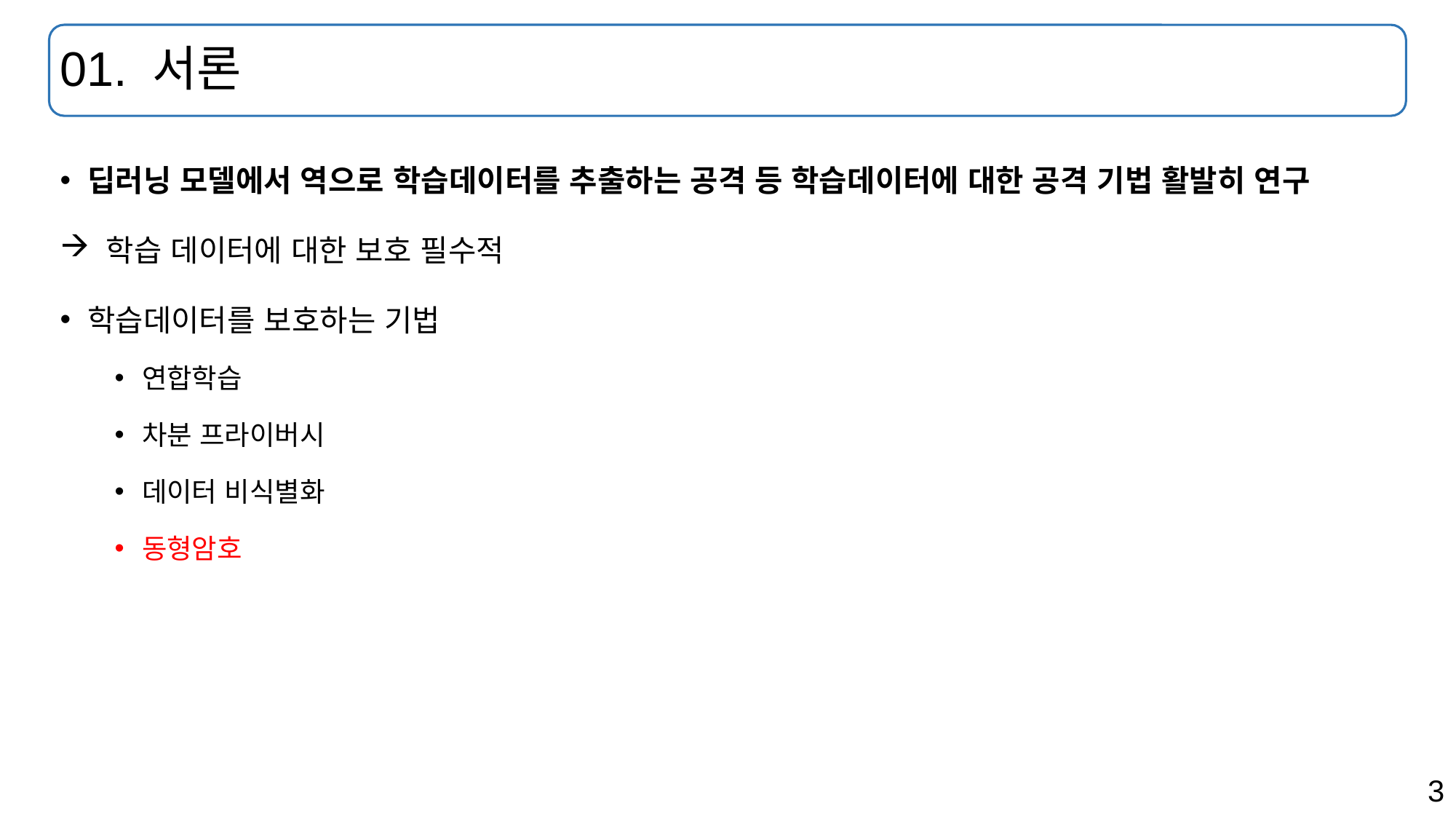

# 01. 서론
딥러닝 모델에서 역으로 학습데이터를 추출하는 공격 등 학습데이터에 대한 공격 기법 활발히 연구
 학습 데이터에 대한 보호 필수적
학습데이터를 보호하는 기법
연합학습
차분 프라이버시
데이터 비식별화
동형암호